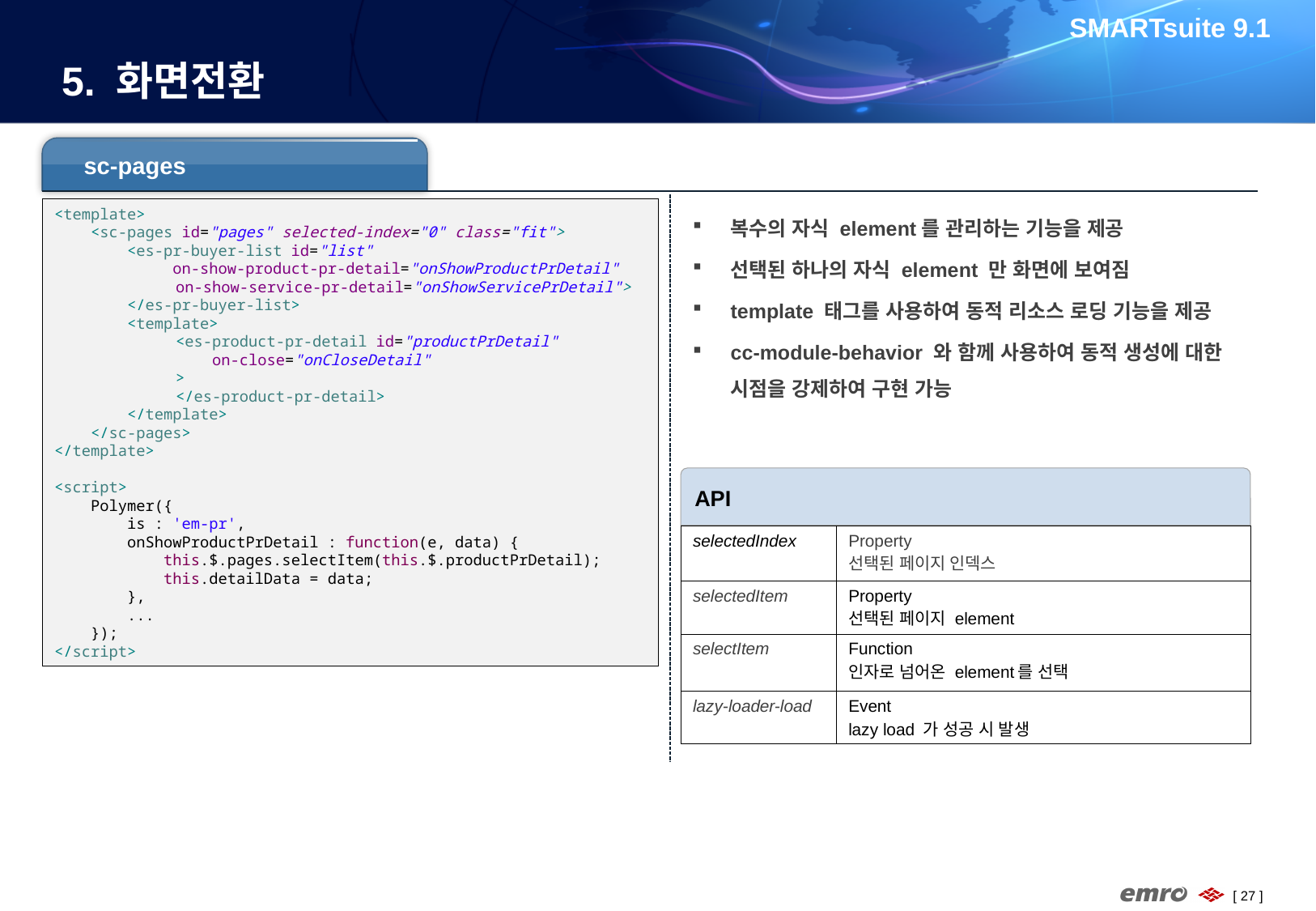

SMARTsuite 9.1
# 5. 화면전환

sc-pages
복수의 자식 element를 관리하는 기능을 제공
선택된 하나의 자식 element 만 화면에 보여짐
template 태그를 사용하여 동적 리소스 로딩 기능을 제공
cc-module-behavior 와 함께 사용하여 동적 생성에 대한 시점을 강제하여 구현 가능
<template>
    <sc-pages id="pages" selected-index="0" class="fit">
        <es-pr-buyer-list id="list"
             on-show-product-pr-detail="onShowProductPrDetail"
	on-show-service-pr-detail="onShowServicePrDetail">
        </es-pr-buyer-list>
        <template>
  	<es-product-pr-detail id="productPrDetail"
	    on-close="onCloseDetail"
	>
	</es-product-pr-detail>
        </template>
    </sc-pages>
</template>

<script>
    Polymer({
        is : 'em-pr',
        onShowProductPrDetail : function(e, data) {
            this.$.pages.selectItem(this.$.productPrDetail);
            this.detailData = data;
        },
        ...
    });
</script>
API
| selectedIndex | Property 선택된 페이지 인덱스 |
| --- | --- |
| selectedItem | Property 선택된 페이지 element |
| selectItem | Function 인자로 넘어온 element를 선택 |
| lazy-loader-load | Event lazy load 가 성공 시 발생 |